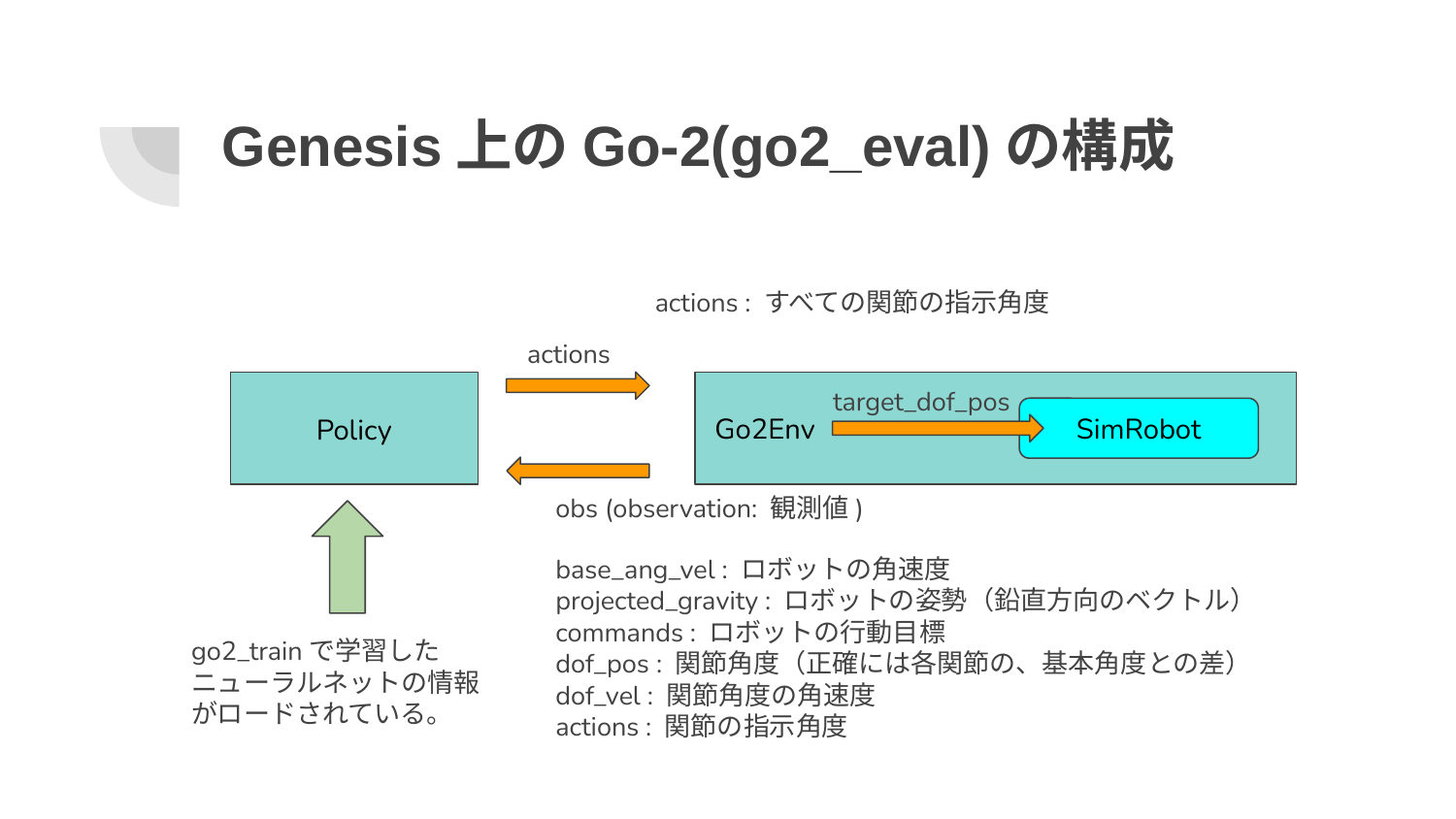

# Genesis上のGo-2(go2_eval)の構成

actions : すべての関節の指示角度
actions
target_dof_pos

Go2Env
Policy
SimRobot

obs (observation: 観測値)

base_ang_vel : ロボットの角速度
projected_gravity : ロボットの姿勢（鉛直方向のベクトル）
commands : ロボットの行動目標
dof_pos : 関節角度（正確には各関節の、基本角度との差）
dof_vel : 関節角度の角速度
actions : 関節の指示角度
go2_trainで学習したニューラルネットの情報がロードされている。